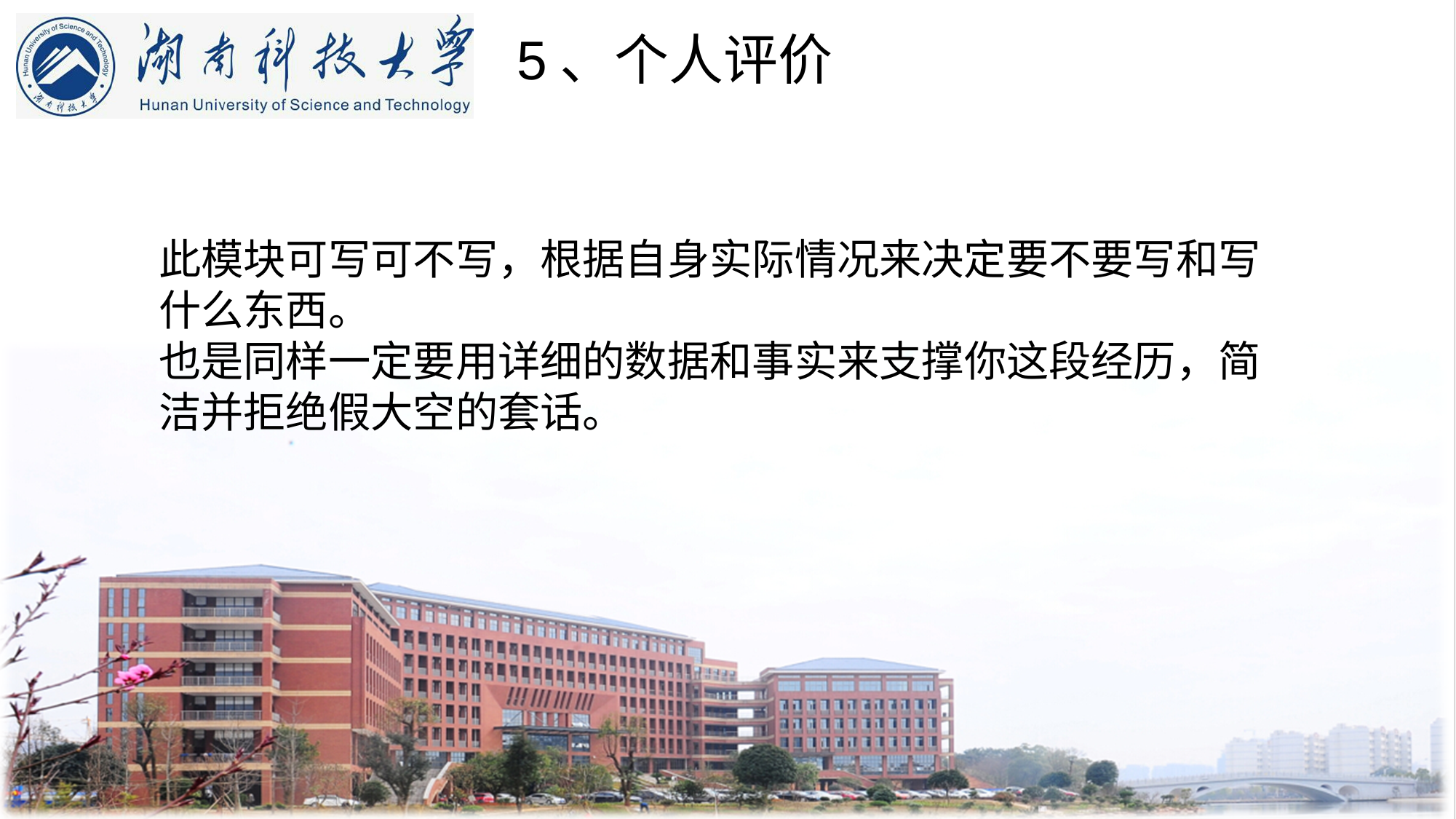

5、个人评价
此模块可写可不写，根据自身实际情况来决定要不要写和写什么东西。
也是同样一定要用详细的数据和事实来支撑你这段经历，简洁并拒绝假大空的套话。